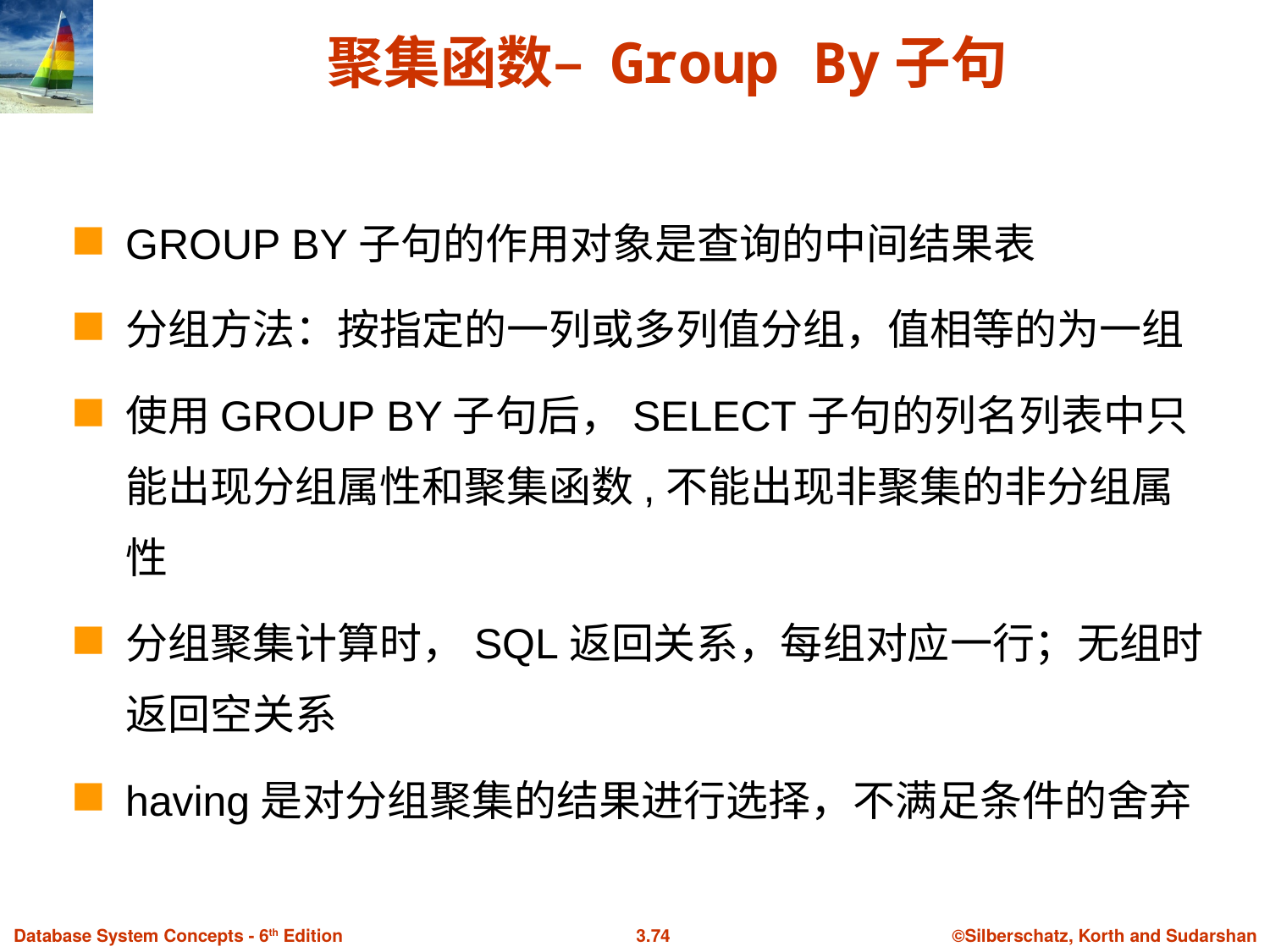

# 聚集函数– Group By子句
GROUP BY子句的作用对象是查询的中间结果表
分组方法：按指定的一列或多列值分组，值相等的为一组
使用GROUP BY子句后，SELECT子句的列名列表中只能出现分组属性和聚集函数,不能出现非聚集的非分组属性
分组聚集计算时，SQL返回关系，每组对应一行；无组时返回空关系
having是对分组聚集的结果进行选择，不满足条件的舍弃